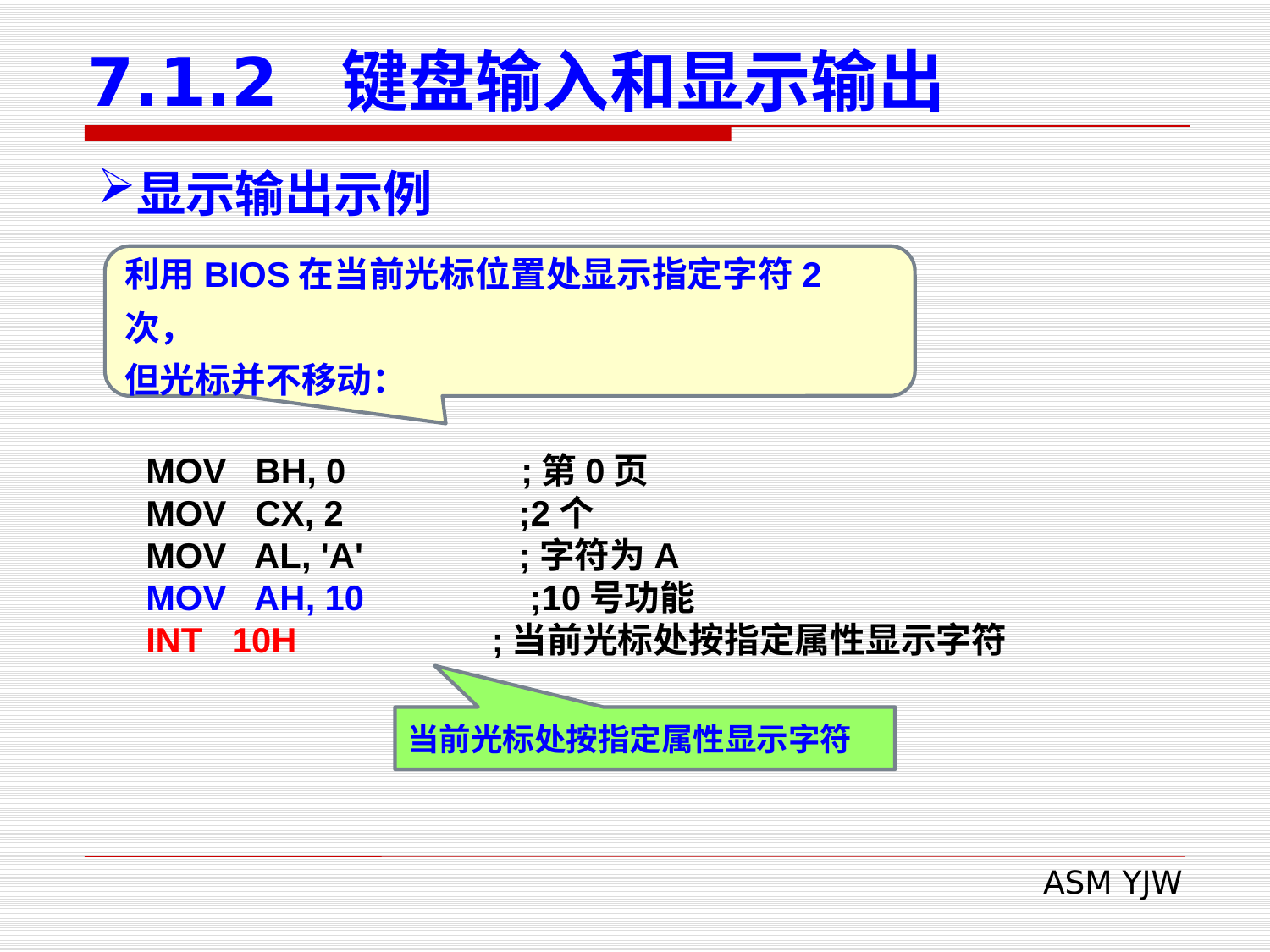

# 7.1.2  键盘输入和显示输出
显示输出示例
利用BIOS在当前光标位置处显示指定字符2次，
但光标并不移动：

    MOV   BH, 0                  ;第0页
    MOV   CX, 2                  ;2个
    MOV   AL, 'A'                ;字符为A
    MOV   AH, 10                 ;10号功能
    INT   10H                    ;当前光标处按指定属性显示字符
当前光标处按指定属性显示字符